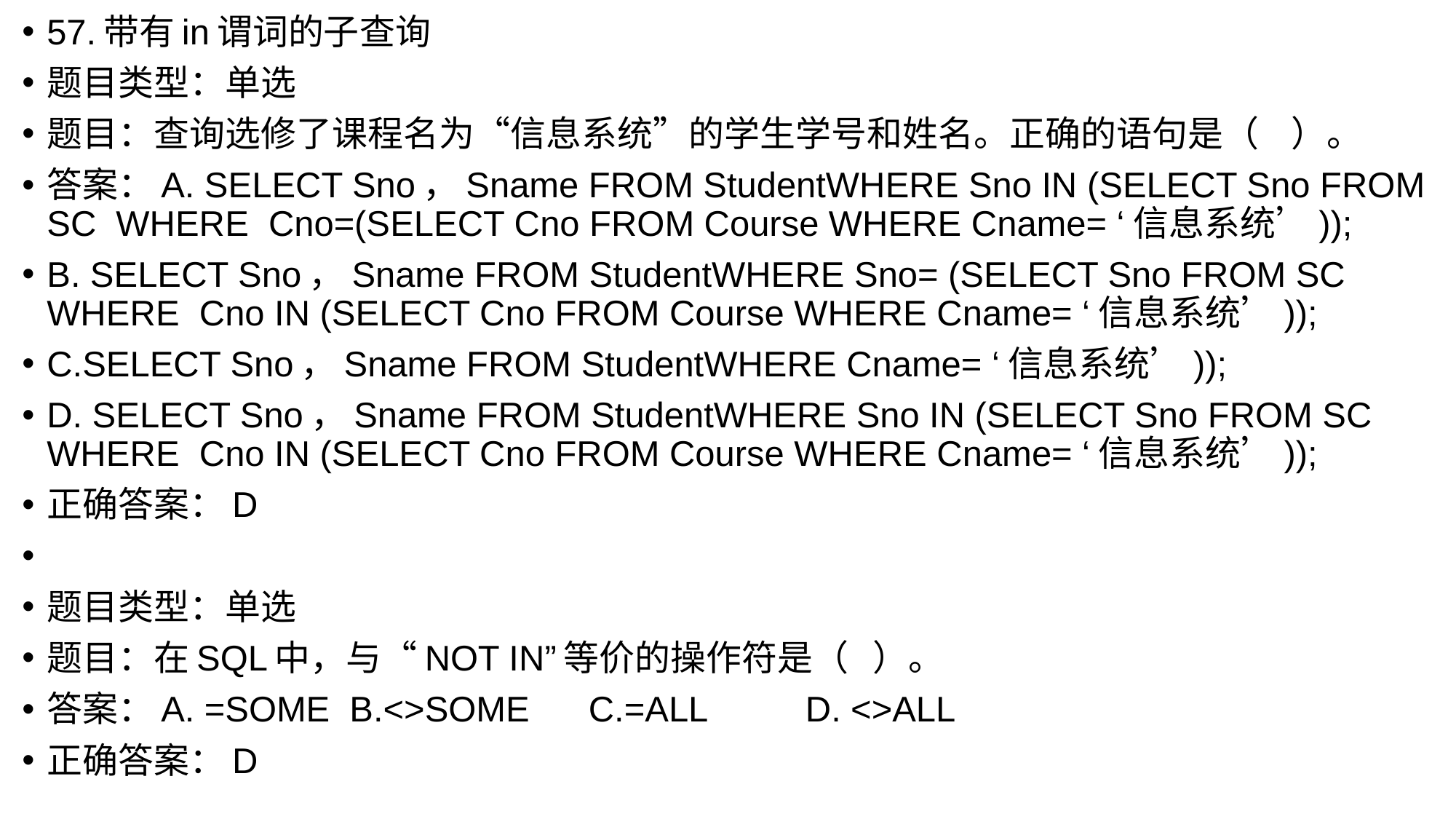

57.带有in谓词的子查询
题目类型：单选
题目：查询选修了课程名为“信息系统”的学生学号和姓名。正确的语句是（    ）。
答案：A. SELECT Sno，Sname FROM StudentWHERE Sno IN (SELECT Sno FROM SC  WHERE  Cno=(SELECT Cno FROM Course WHERE Cname= ‘信息系统’));
B. SELECT Sno，Sname FROM StudentWHERE Sno= (SELECT Sno FROM SC  WHERE  Cno IN (SELECT Cno FROM Course WHERE Cname= ‘信息系统’));
C.SELECT Sno，Sname FROM StudentWHERE Cname= ‘信息系统’));
D. SELECT Sno，Sname FROM StudentWHERE Sno IN (SELECT Sno FROM SC  WHERE  Cno IN (SELECT Cno FROM Course WHERE Cname= ‘信息系统’));
正确答案：D

题目类型：单选
题目：在SQL中，与“NOT IN”等价的操作符是（   ）。
答案：A. =SOME  B.<>SOME      C.=ALL          D. <>ALL
正确答案：D

#